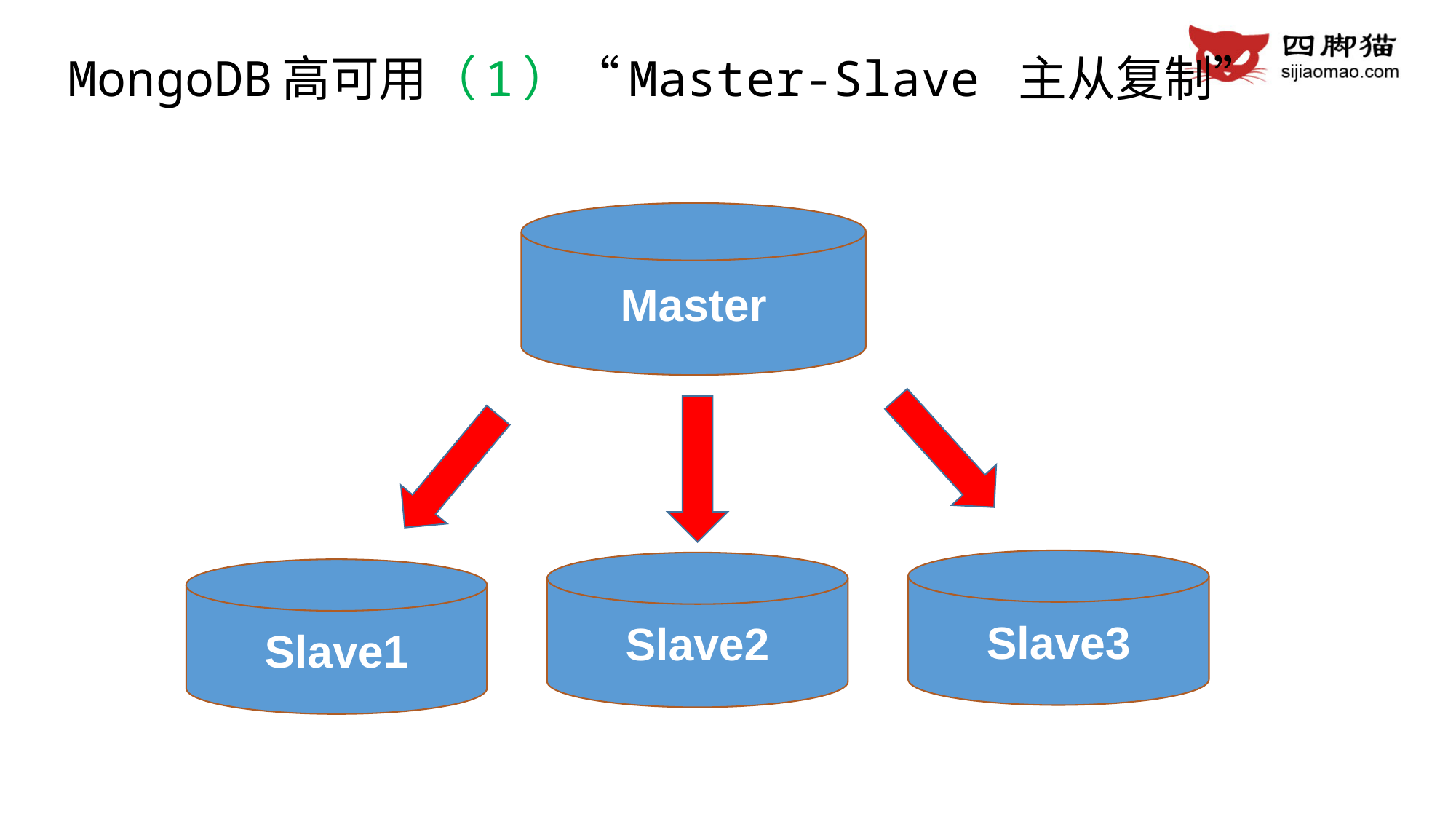

# MongoDB高可用（1）“Master-Slave 主从复制”
Master

Slave3
Slave2
Slave1